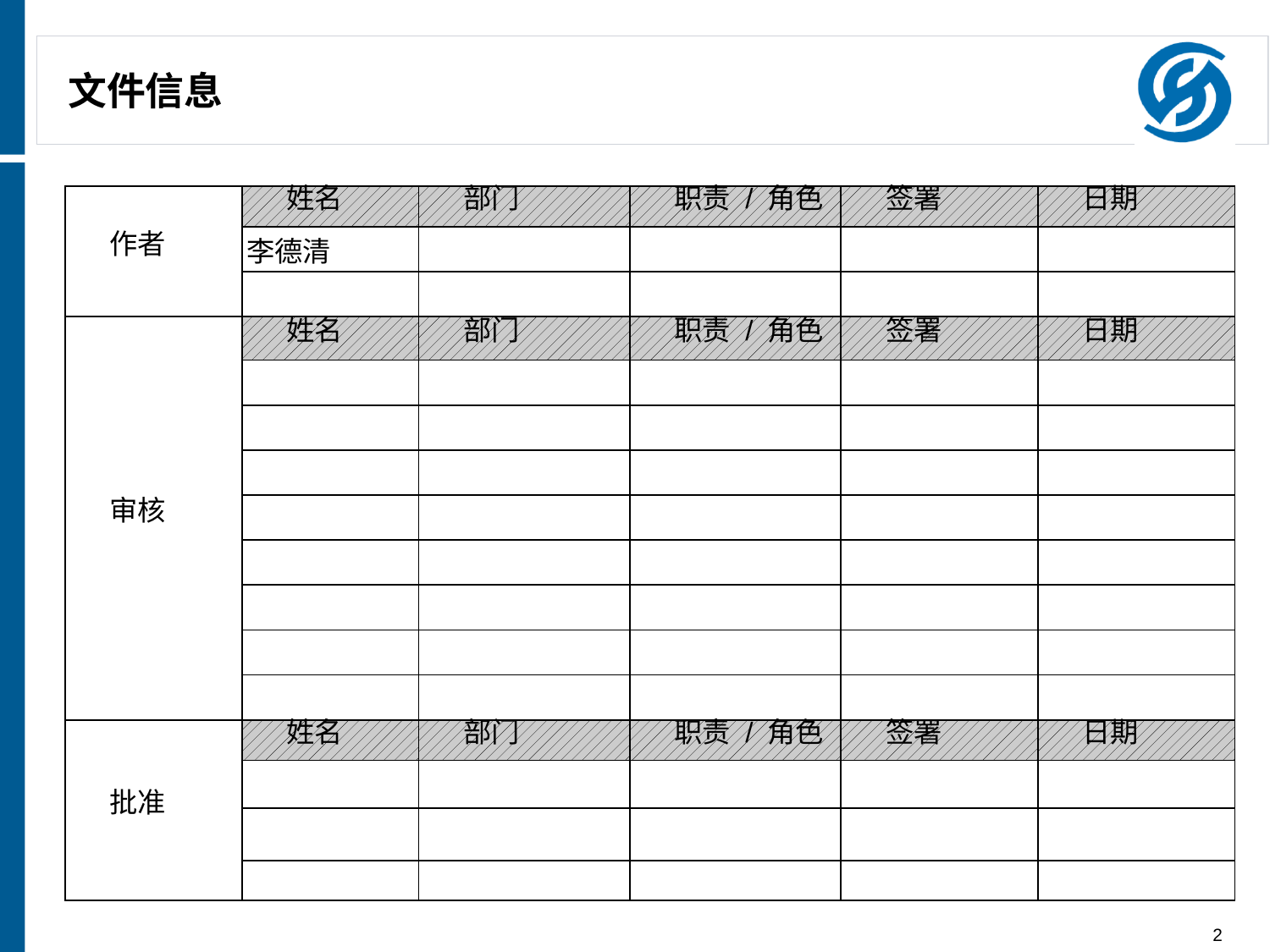

# 文件信息
| 作者 | 姓名 | 部门 | 职责 / 角色 | 签署 | 日期 |
| --- | --- | --- | --- | --- | --- |
|  | 李德清 |  |  |  |  |
|  |  |  |  |  |  |
| 审核 | 姓名 | 部门 | 职责 / 角色 | 签署 | 日期 |
|  |  |  |  |  |  |
|  |  |  |  |  |  |
|  |  |  |  |  |  |
|  |  |  |  |  |  |
|  |  |  |  |  |  |
|  |  |  |  |  |  |
|  |  |  |  |  |  |
|  |  |  |  |  |  |
| 批准 | 姓名 | 部门 | 职责 / 角色 | 签署 | 日期 |
|  |  |  |  |  |  |
|  |  |  |  |  |  |
|  |  |  |  |  |  |
2